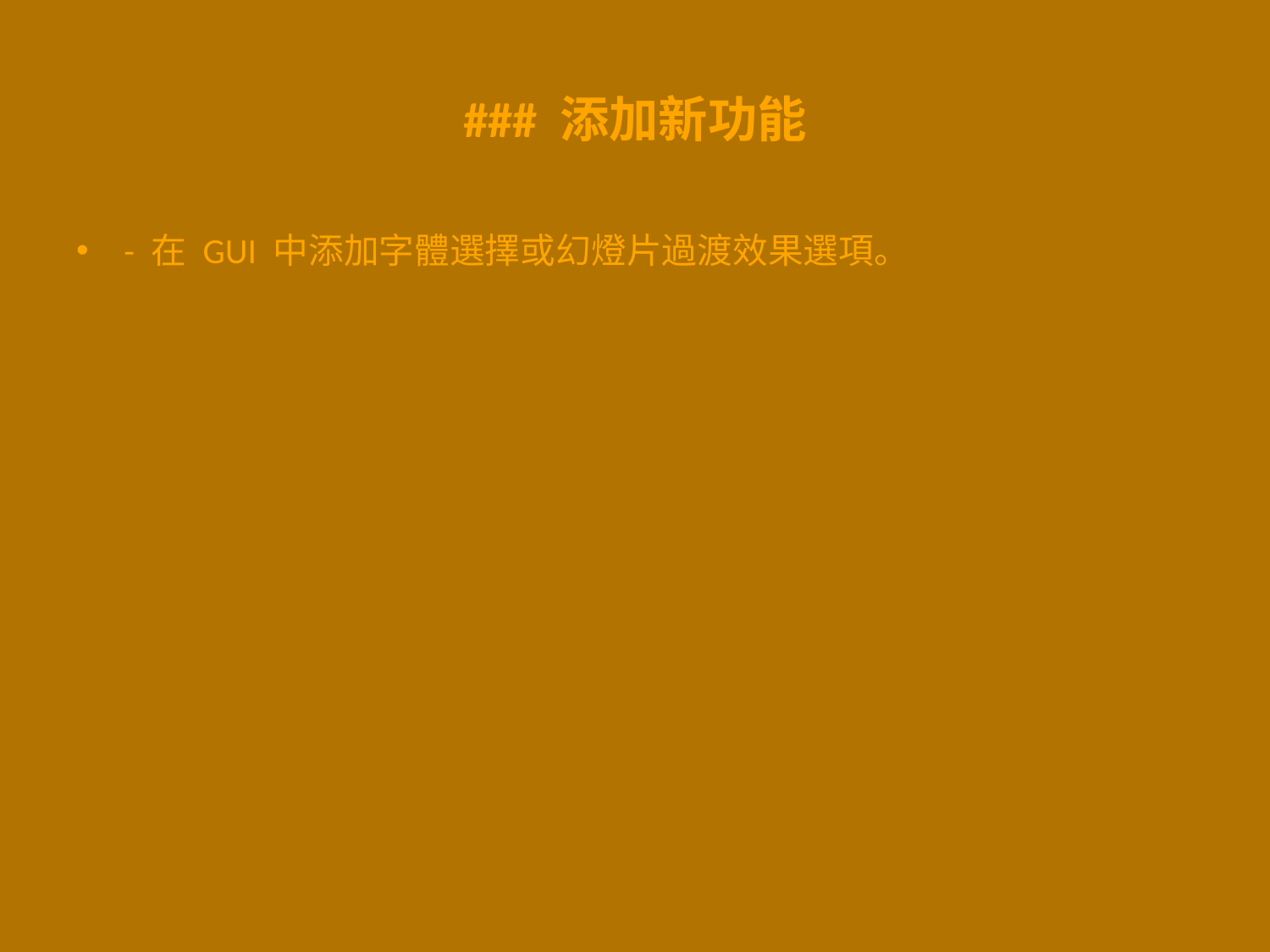

# ### 添加新功能
- 在 GUI 中添加字體選擇或幻燈片過渡效果選項。